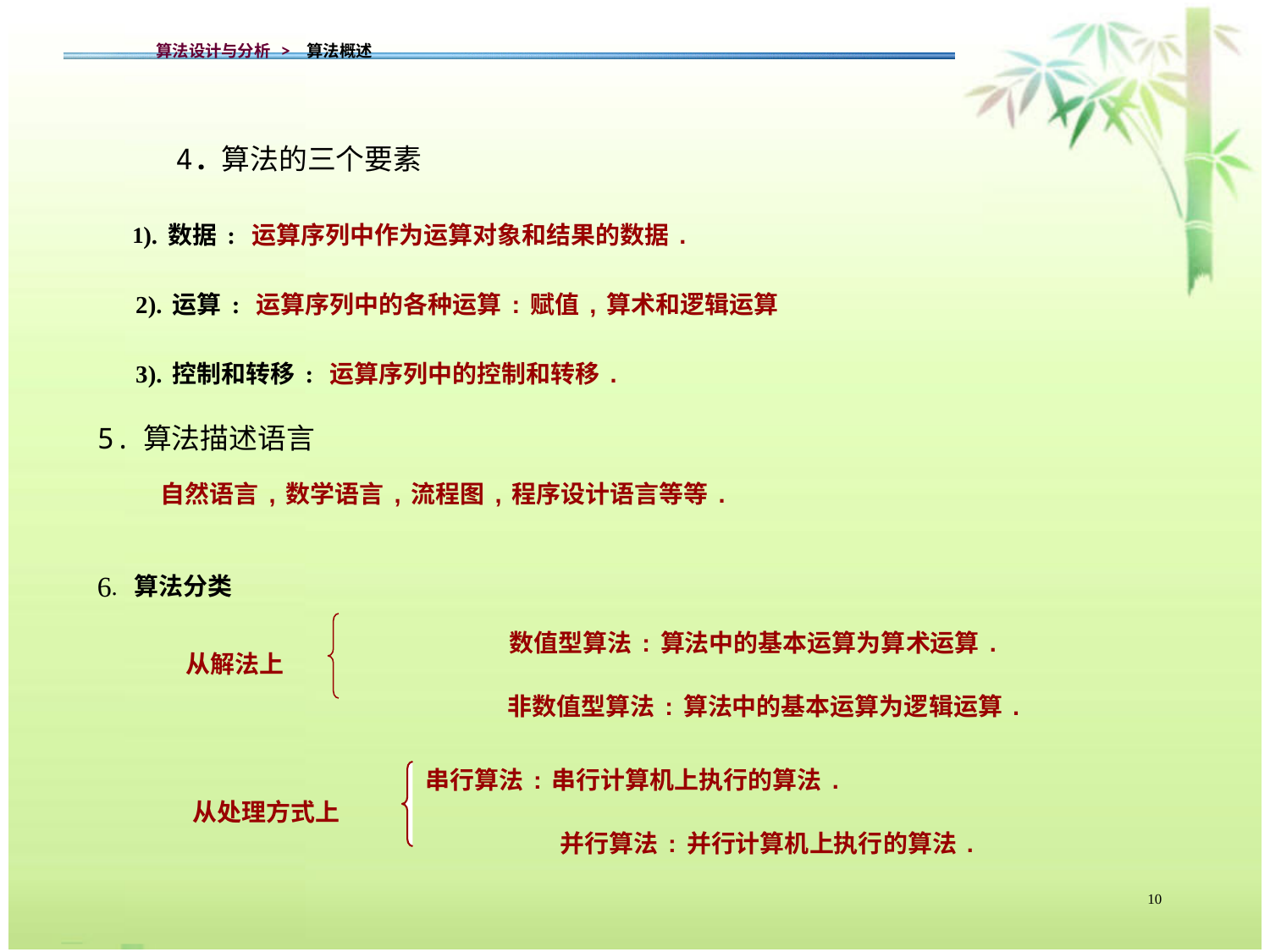

算法设计与分析 > 算法概述
 4.算法的三个要素

         1).数据: 运算序列中作为运算对象和结果的数据.
        2).运算: 运算序列中的各种运算:赋值,算术和逻辑运算
        3).控制和转移: 运算序列中的控制和转移.
5.算法描述语言
自然语言,数学语言,流程图,程序设计语言等等.
6. 算法分类

数值型算法:算法中的基本运算为算术运算.
从解法上

非数值型算法:算法中的基本运算为逻辑运算.
串行算法:串行计算机上执行的算法.

从处理方式上

并行算法:并行计算机上执行的算法.

10